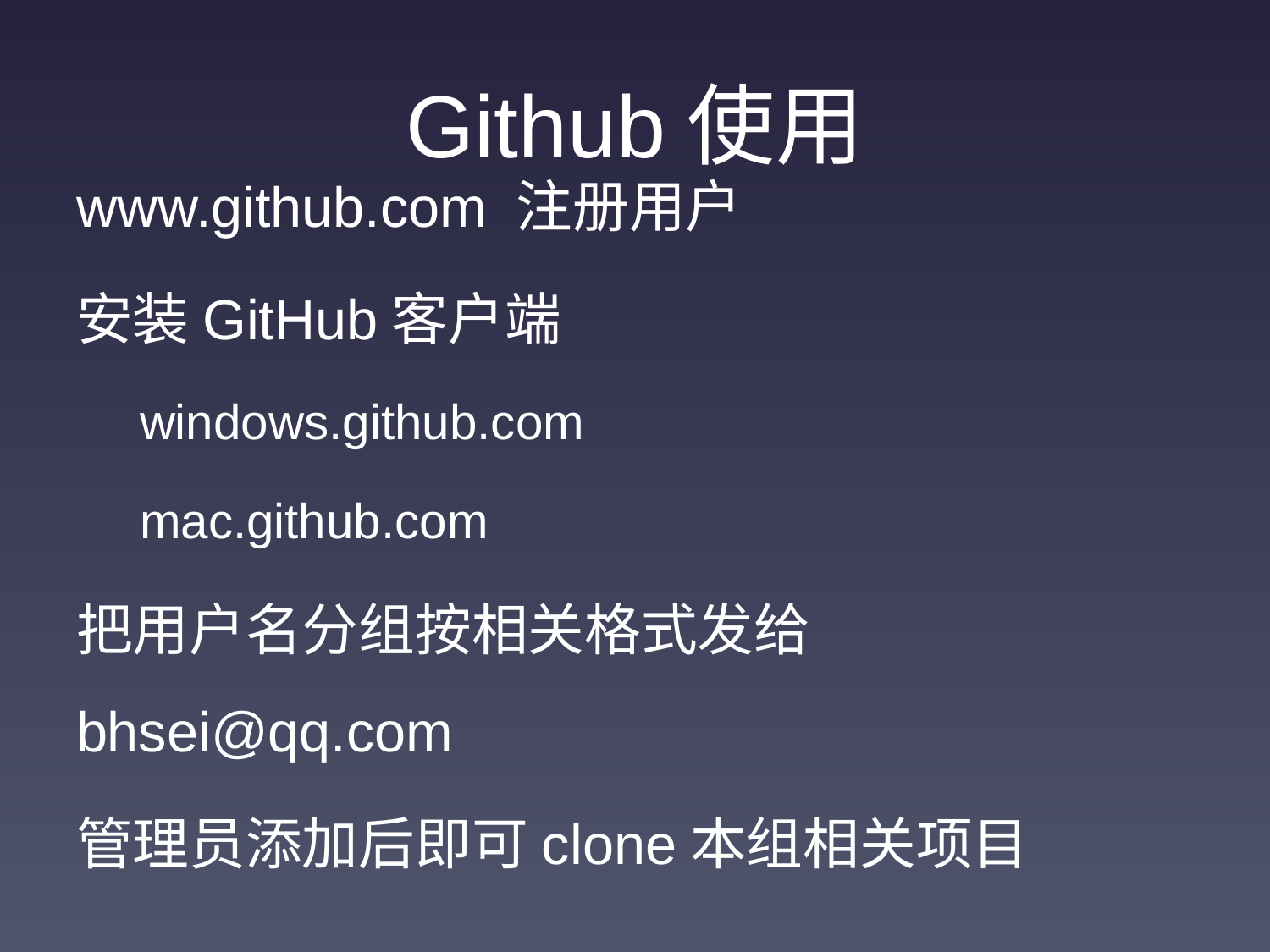

# Github使用
www.github.com 注册用户
安装GitHub客户端
windows.github.com
mac.github.com
把用户名分组按相关格式发给bhsei@qq.com
管理员添加后即可clone本组相关项目